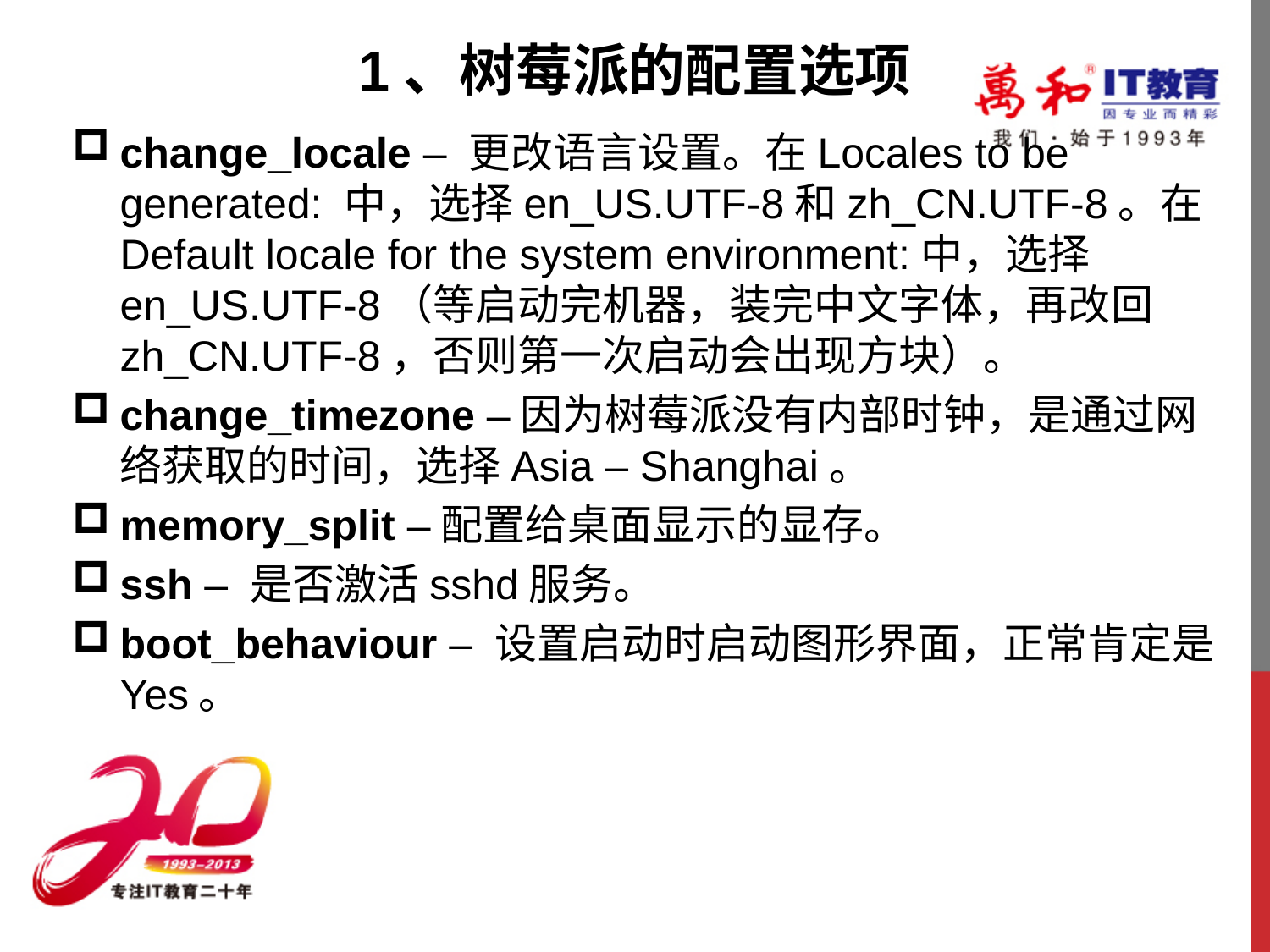

# 1、树莓派的配置选项
change_locale – 更改语言设置。在Locales to be generated: 中，选择en_US.UTF-8和zh_CN.UTF-8。在Default locale for the system environment:中，选择en_US.UTF-8（等启动完机器，装完中文字体，再改回zh_CN.UTF-8，否则第一次启动会出现方块）。
change_timezone –因为树莓派没有内部时钟，是通过网络获取的时间，选择Asia – Shanghai。
memory_split –配置给桌面显示的显存。
ssh – 是否激活sshd服务。
boot_behaviour – 设置启动时启动图形界面，正常肯定是Yes。